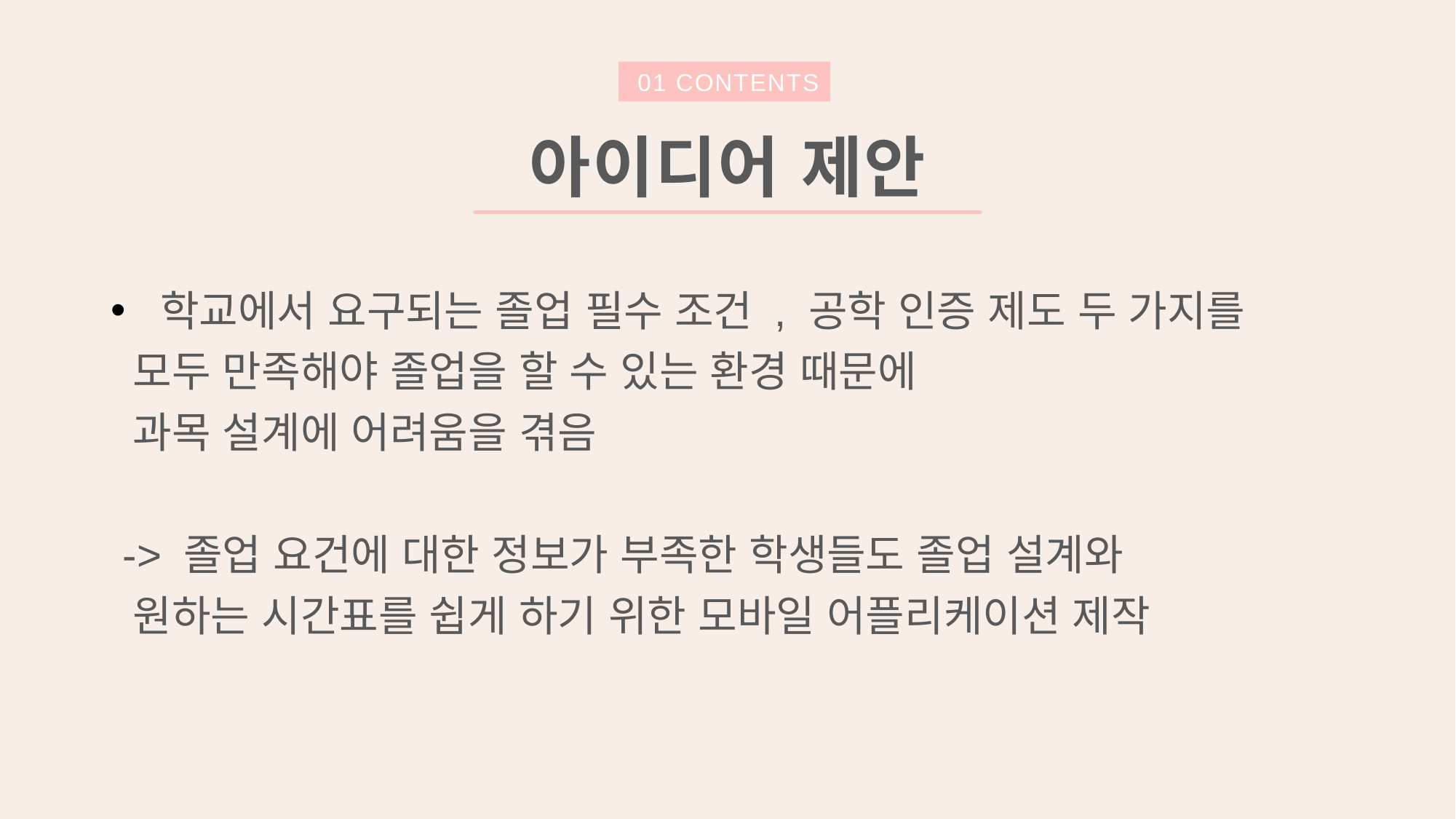

01 CONTENTS
아이디어 제안

 학교에서 요구되는 졸업 필수 조건 , 공학 인증 제도 두 가지를
 모두 만족해야 졸업을 할 수 있는 환경 때문에
 과목 설계에 어려움을 겪음

 -> 졸업 요건에 대한 정보가 부족한 학생들도 졸업 설계와
 원하는 시간표를 쉽게 하기 위한 모바일 어플리케이션 제작